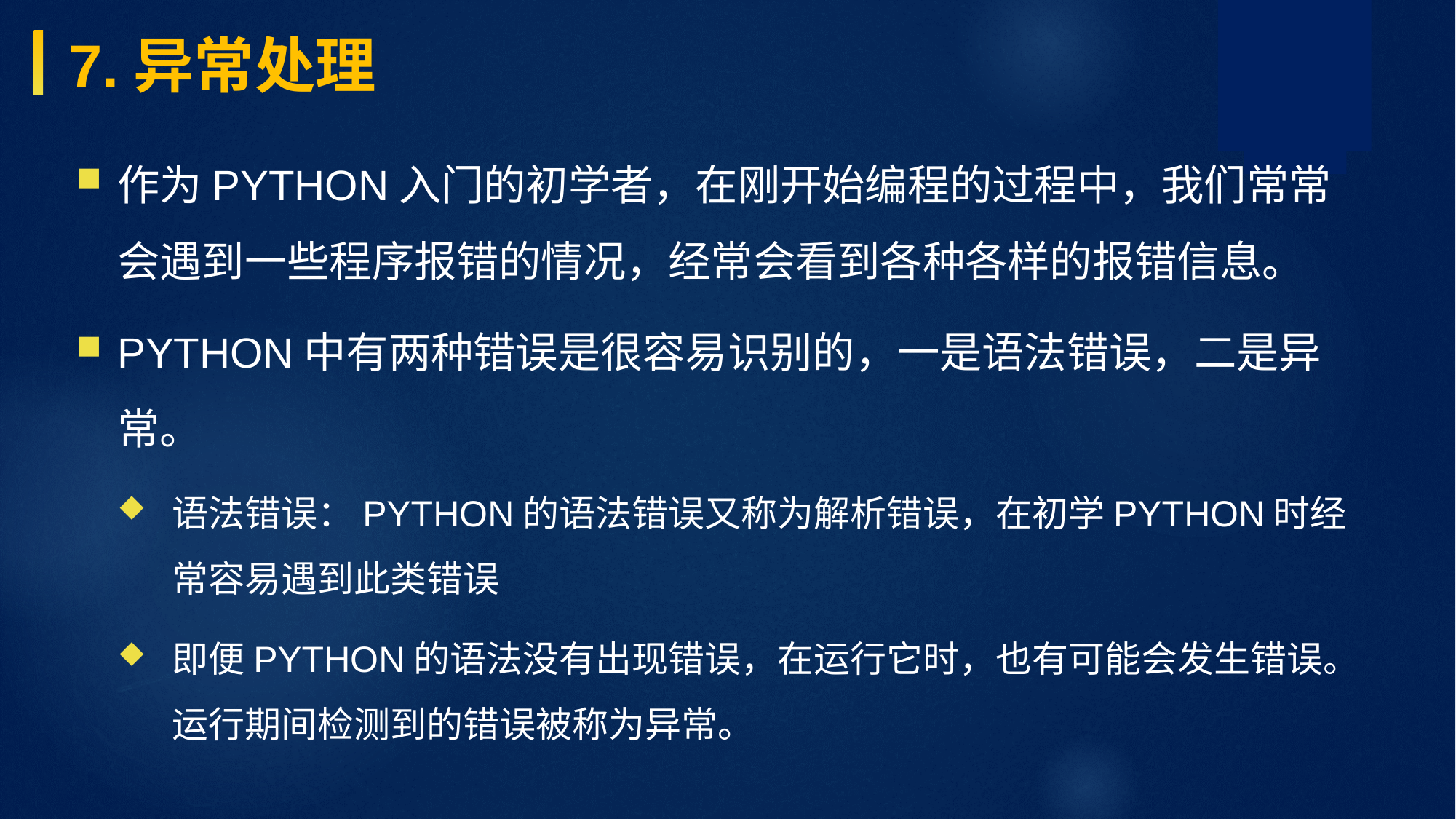

7.异常处理
作为Python入门的初学者，在刚开始编程的过程中，我们常常会遇到一些程序报错的情况，经常会看到各种各样的报错信息。
Python中有两种错误是很容易识别的，一是语法错误，二是异常。
语法错误：Python的语法错误又称为解析错误，在初学Python时经常容易遇到此类错误
即便Python的语法没有出现错误，在运行它时，也有可能会发生错误。运行期间检测到的错误被称为异常。